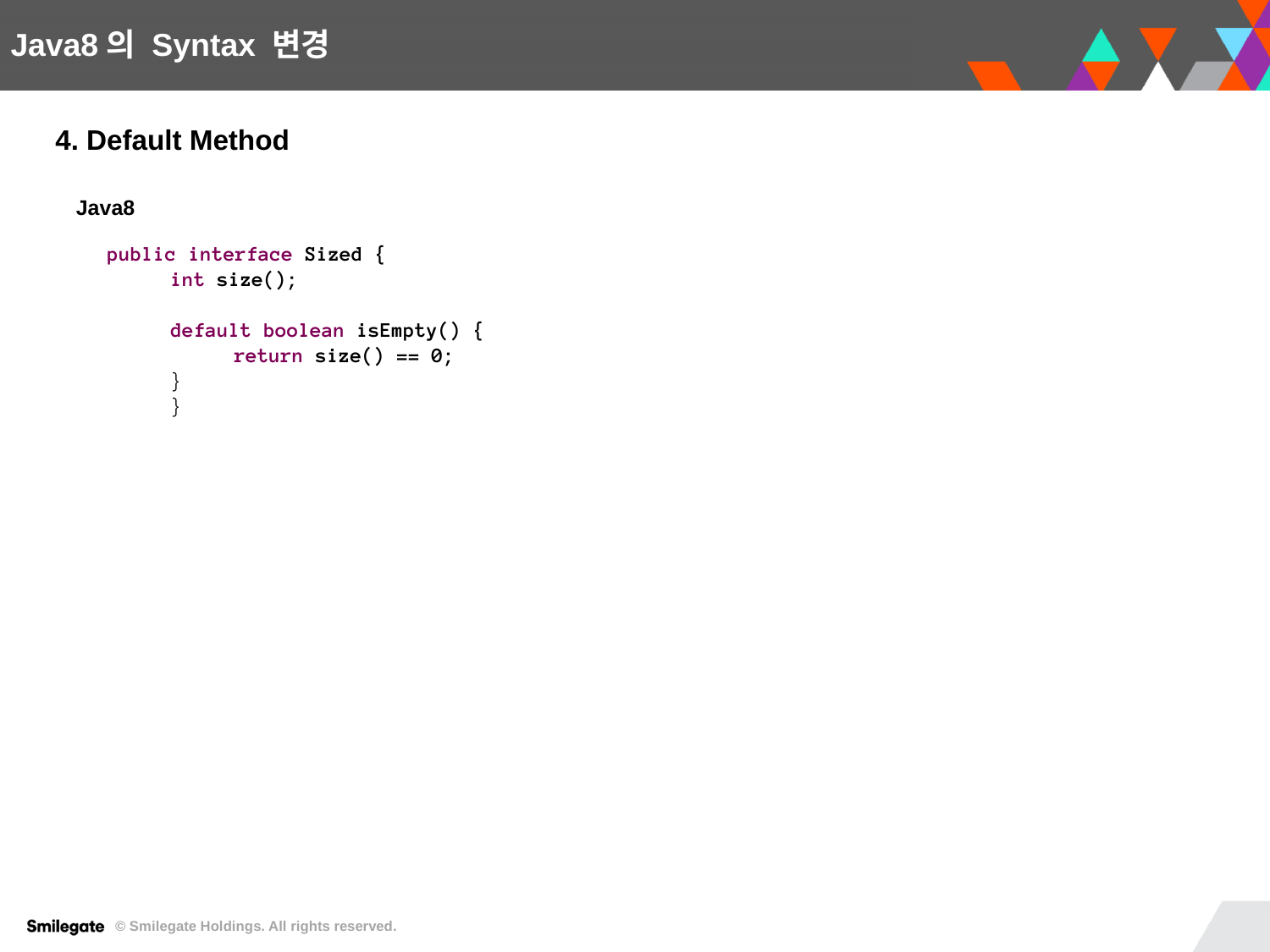

Java8의 Syntax 변경
4. Default Method
Java8
public interface Sized {
int size();

default boolean isEmpty() {
return size() == 0;
}
}